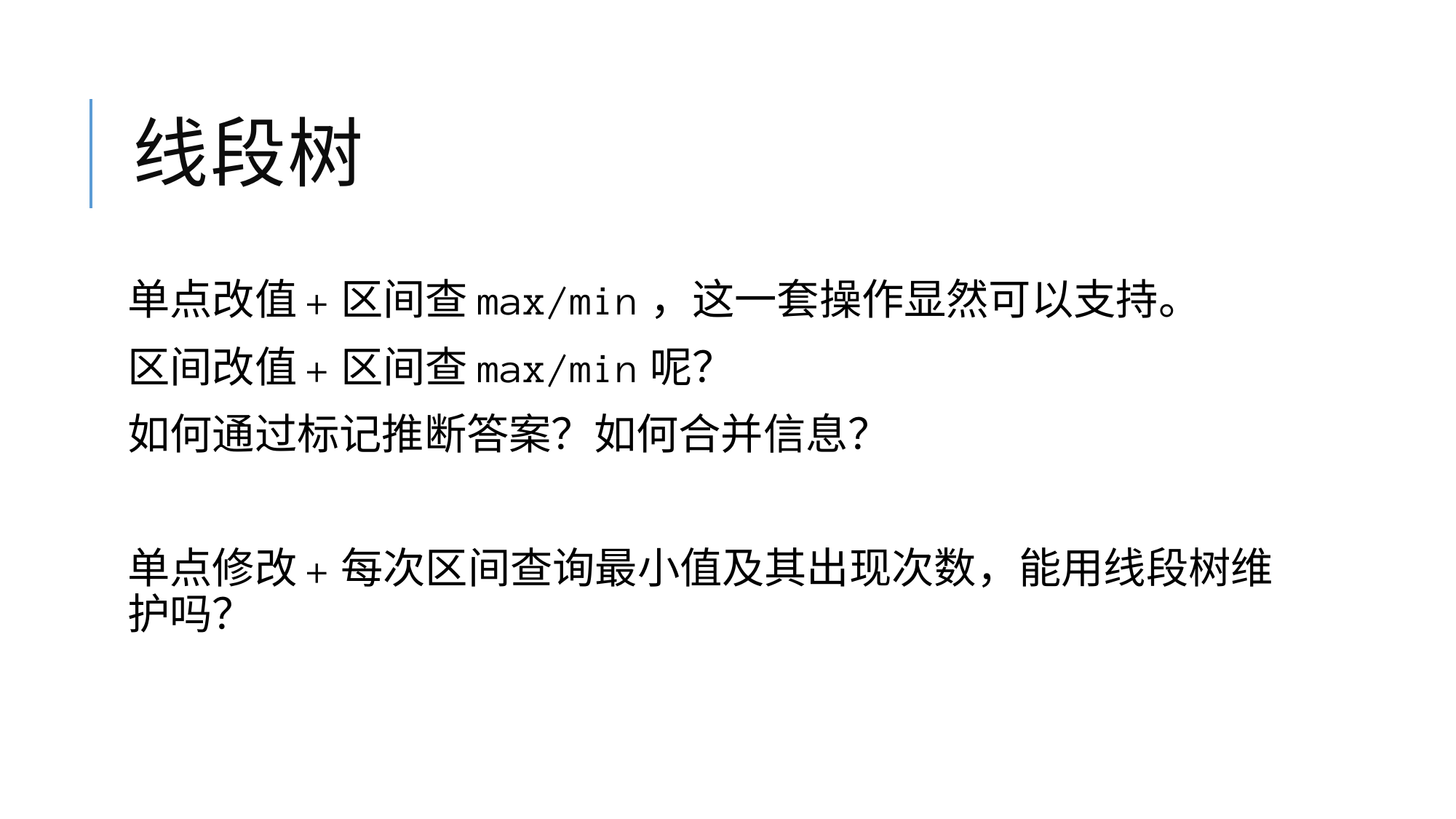

# 线段树
单点改值+区间查max/min，这一套操作显然可以支持。
区间改值+区间查max/min呢？
如何通过标记推断答案？如何合并信息？

单点修改+每次区间查询最小值及其出现次数，能用线段树维护吗？